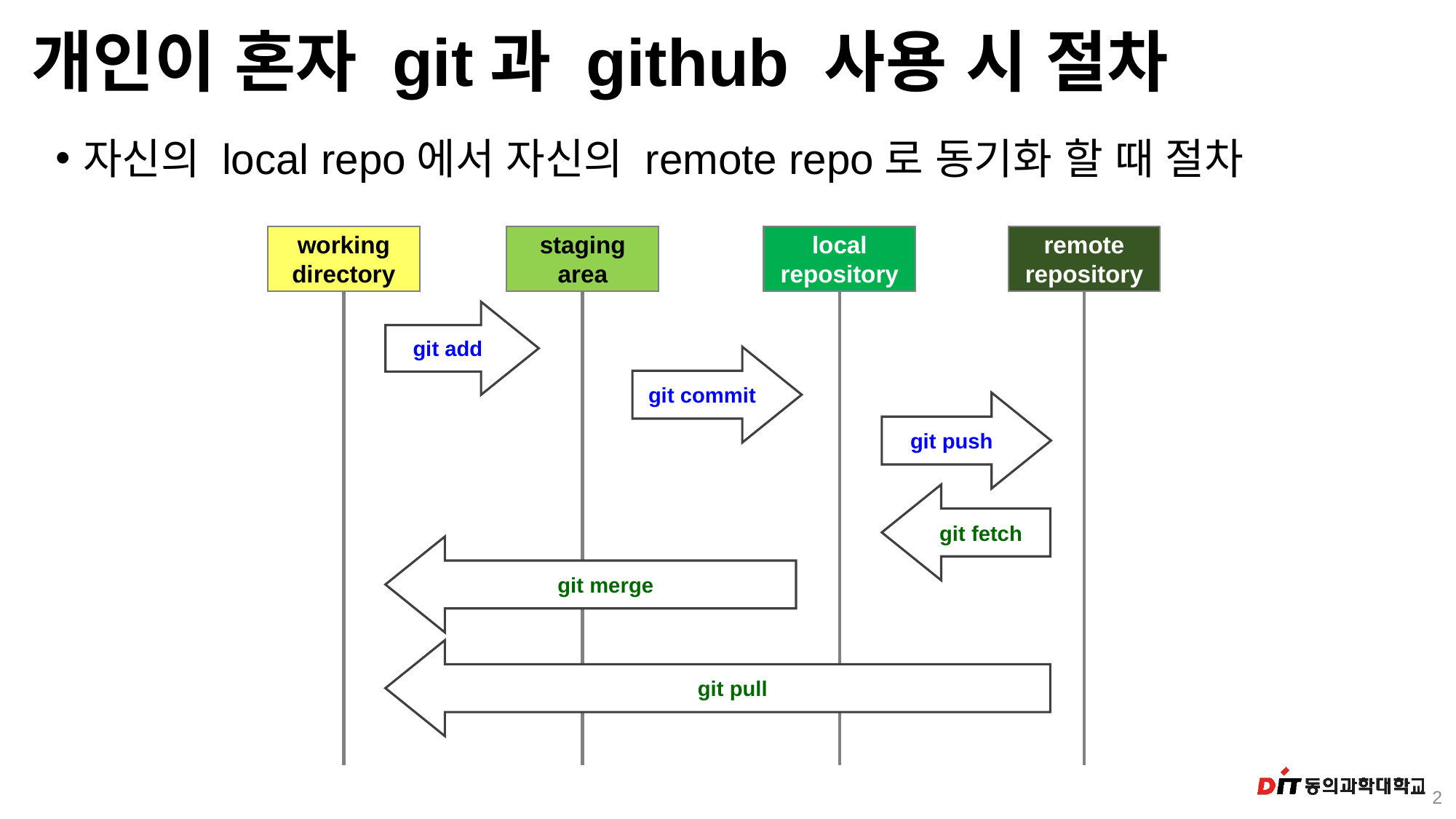

# 개인이 혼자 git과 github 사용 시 절차
자신의 local repo에서 자신의 remote repo로 동기화 할 때 절차
working
directory
staging
area
local
repository
remote
repository
git add
git commit
git push
git fetch
git merge
git pull
2